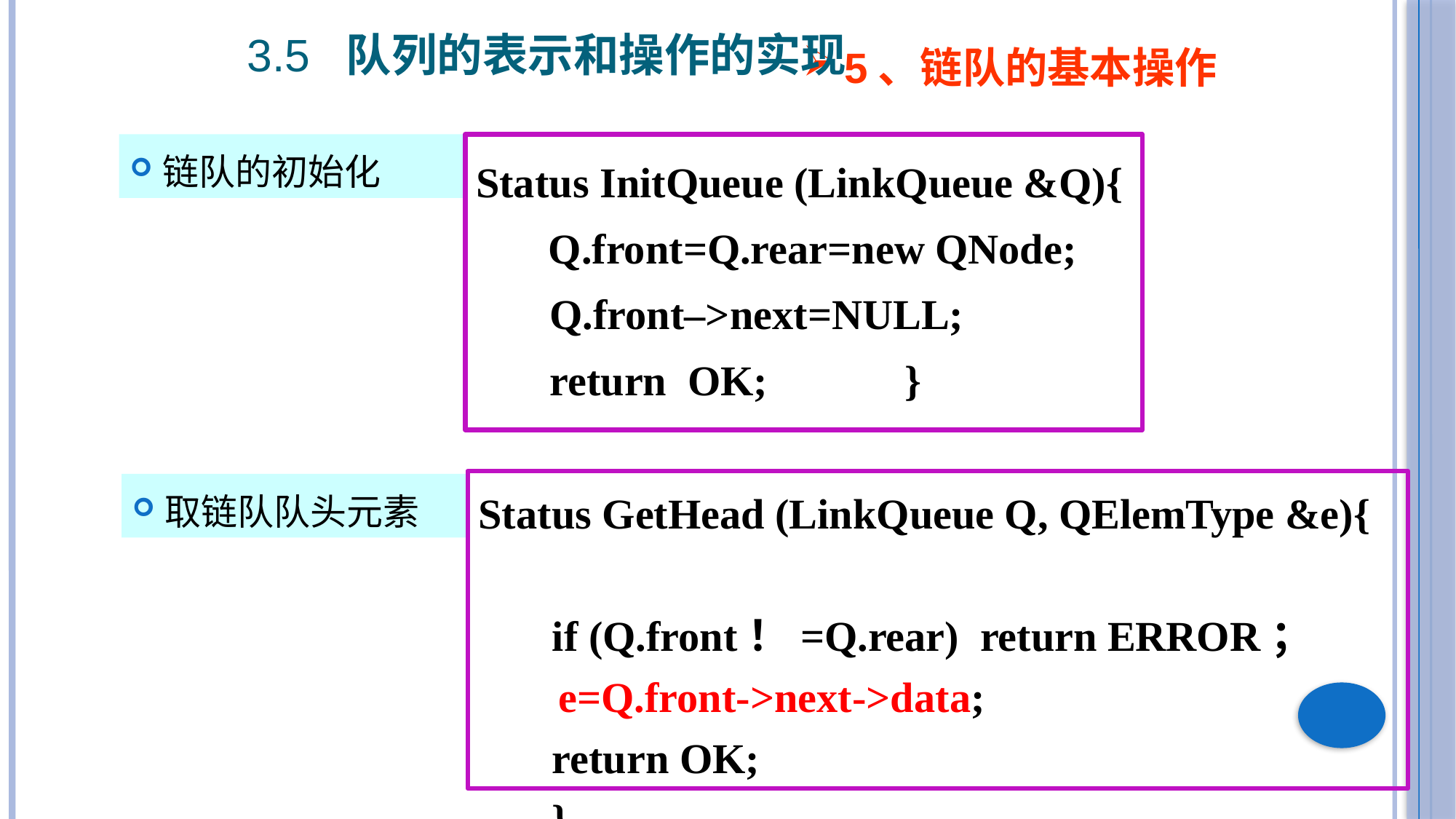

3.5  队列的表示和操作的实现
5、链队的基本操作

链队的初始化
Status InitQueue (LinkQueue &Q){
	   Q.front=Q.rear=new QNode;
       Q.front–>next=NULL;
       return  OK;             }
Status GetHead (LinkQueue Q, QElemType &e){
       if (Q.front！=Q.rear)  return ERROR；
   e=Q.front->next->data;
       return OK;
       }
取链队队头元素